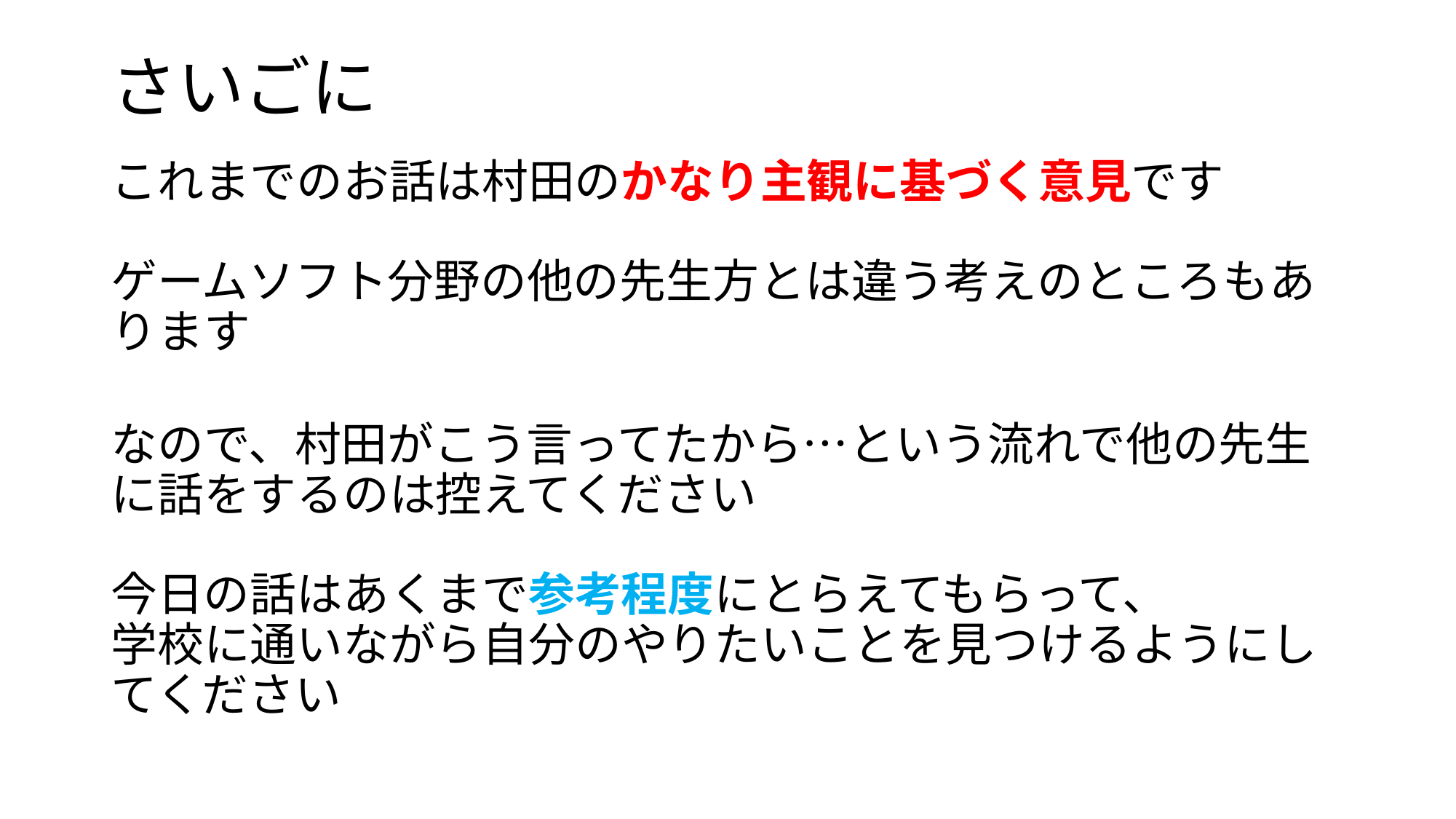

# さいごに
これまでのお話は村田のかなり主観に基づく意見です
ゲームソフト分野の他の先生方とは違う考えのところもあります
なので、村田がこう言ってたから…という流れで他の先生に話をするのは控えてください
今日の話はあくまで参考程度にとらえてもらって、
学校に通いながら自分のやりたいことを見つけるようにしてください